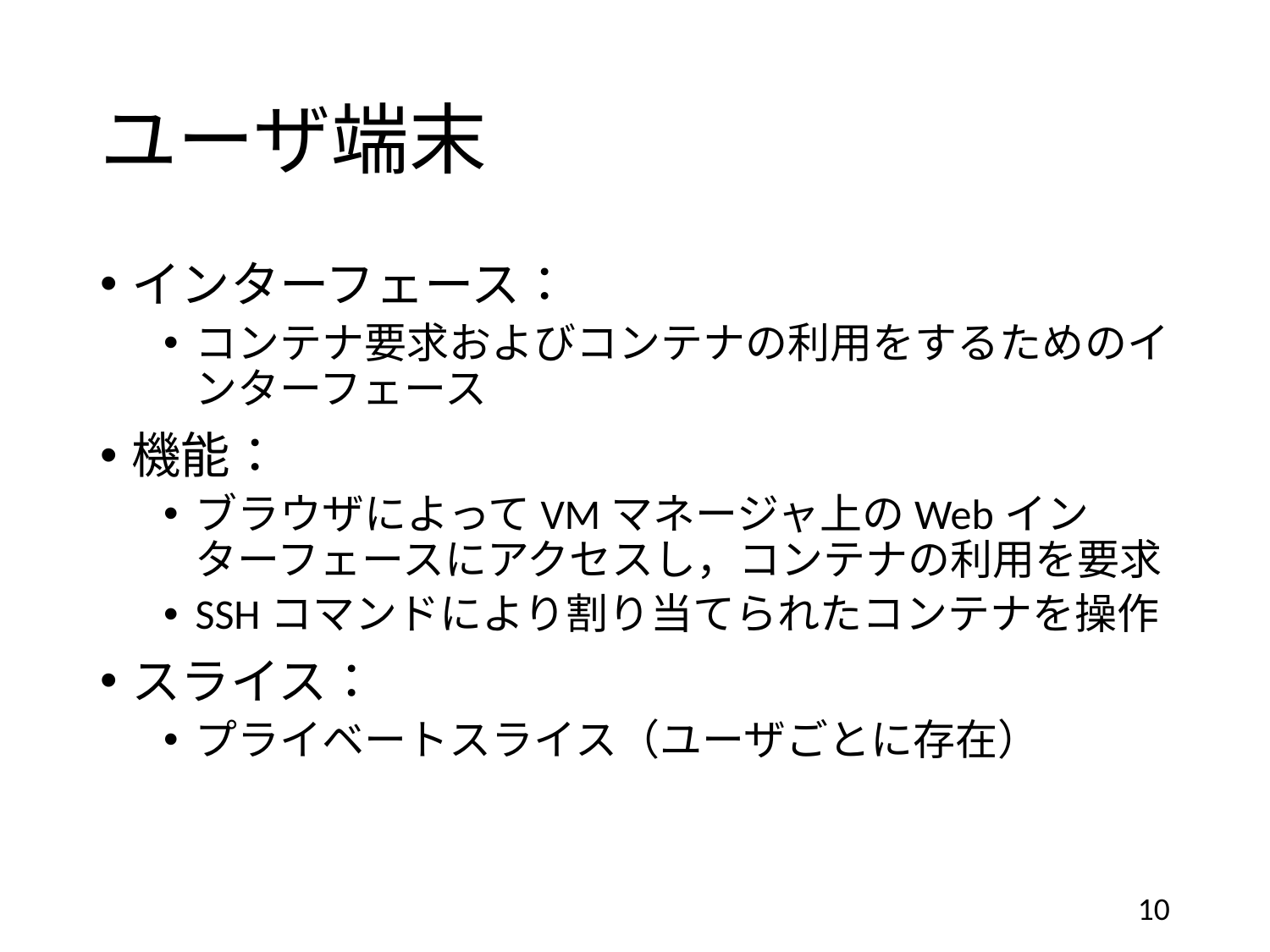

# ユーザ端末
インターフェース：
コンテナ要求およびコンテナの利用をするためのインターフェース
機能：
ブラウザによってVMマネージャ上のWebインターフェースにアクセスし，コンテナの利用を要求
SSHコマンドにより割り当てられたコンテナを操作
スライス：
プライベートスライス（ユーザごとに存在）

10